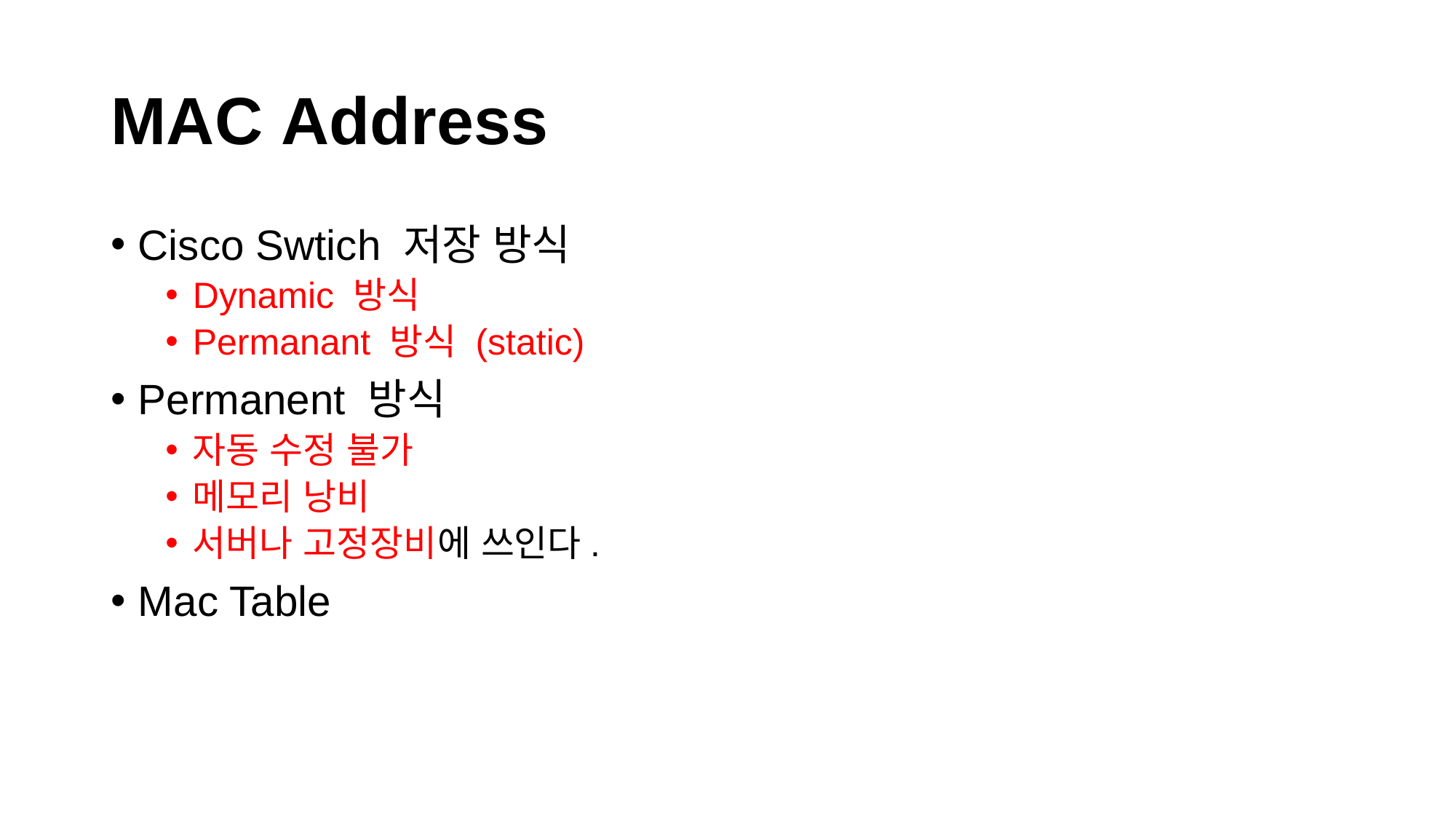

# MAC Address
Cisco Swtich 저장 방식
Dynamic 방식
Permanant 방식 (static)
Permanent 방식
자동 수정 불가
메모리 낭비
서버나 고정장비에 쓰인다.
Mac Table